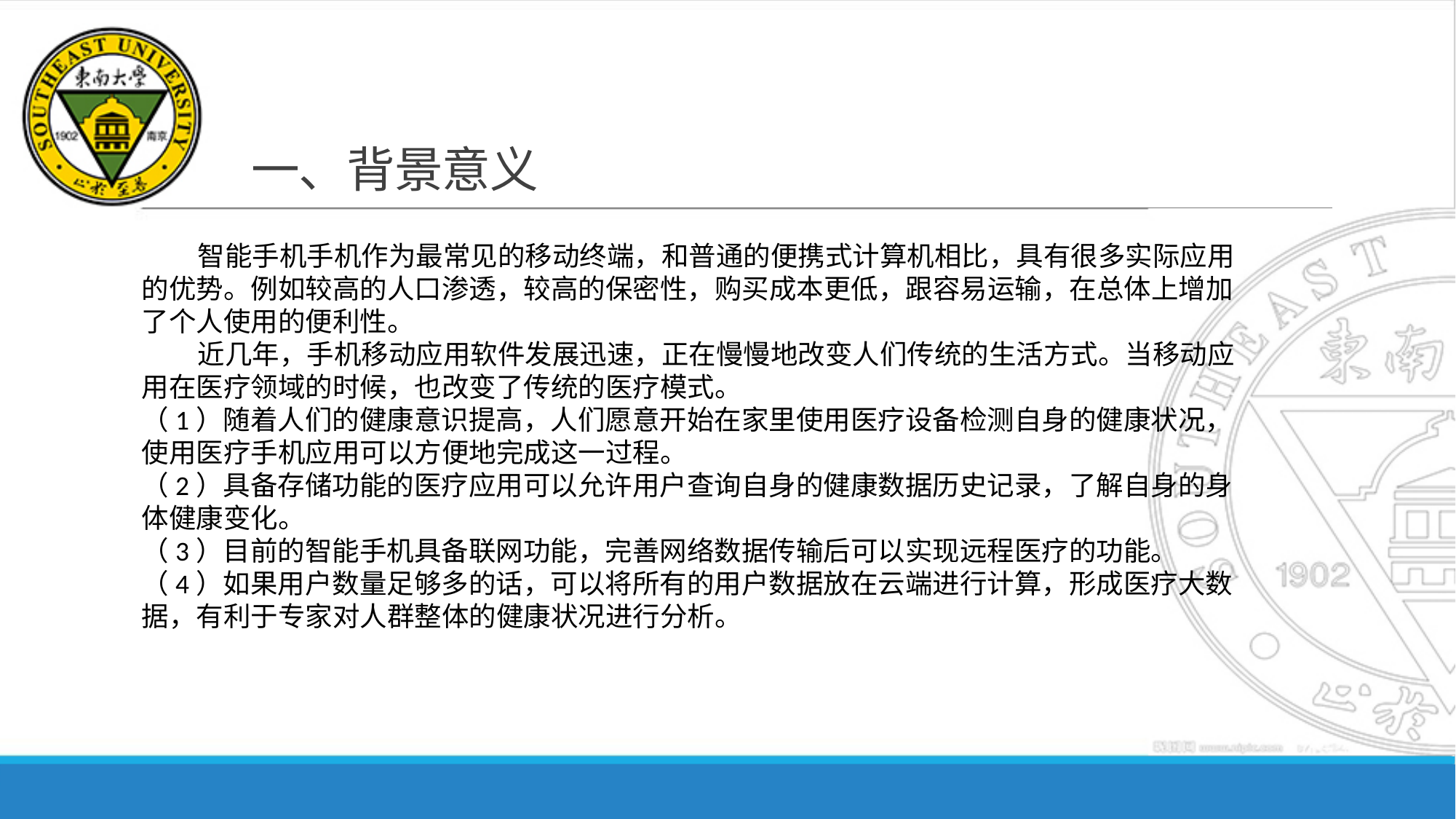

# 一、背景意义

        智能手机手机作为最常见的移动终端，和普通的便携式计算机相比，具有很多实际应用的优势。例如较高的人口渗透，较高的保密性，购买成本更低，跟容易运输，在总体上增加了个人使用的便利性。
        近几年，手机移动应用软件发展迅速，正在慢慢地改变人们传统的生活方式。当移动应用在医疗领域的时候，也改变了传统的医疗模式。
（1）随着人们的健康意识提高，人们愿意开始在家里使用医疗设备检测自身的健康状况，使用医疗手机应用可以方便地完成这一过程。
（2）具备存储功能的医疗应用可以允许用户查询自身的健康数据历史记录，了解自身的身体健康变化。
（3）目前的智能手机具备联网功能，完善网络数据传输后可以实现远程医疗的功能。
（4）如果用户数量足够多的话，可以将所有的用户数据放在云端进行计算，形成医疗大数据，有利于专家对人群整体的健康状况进行分析。